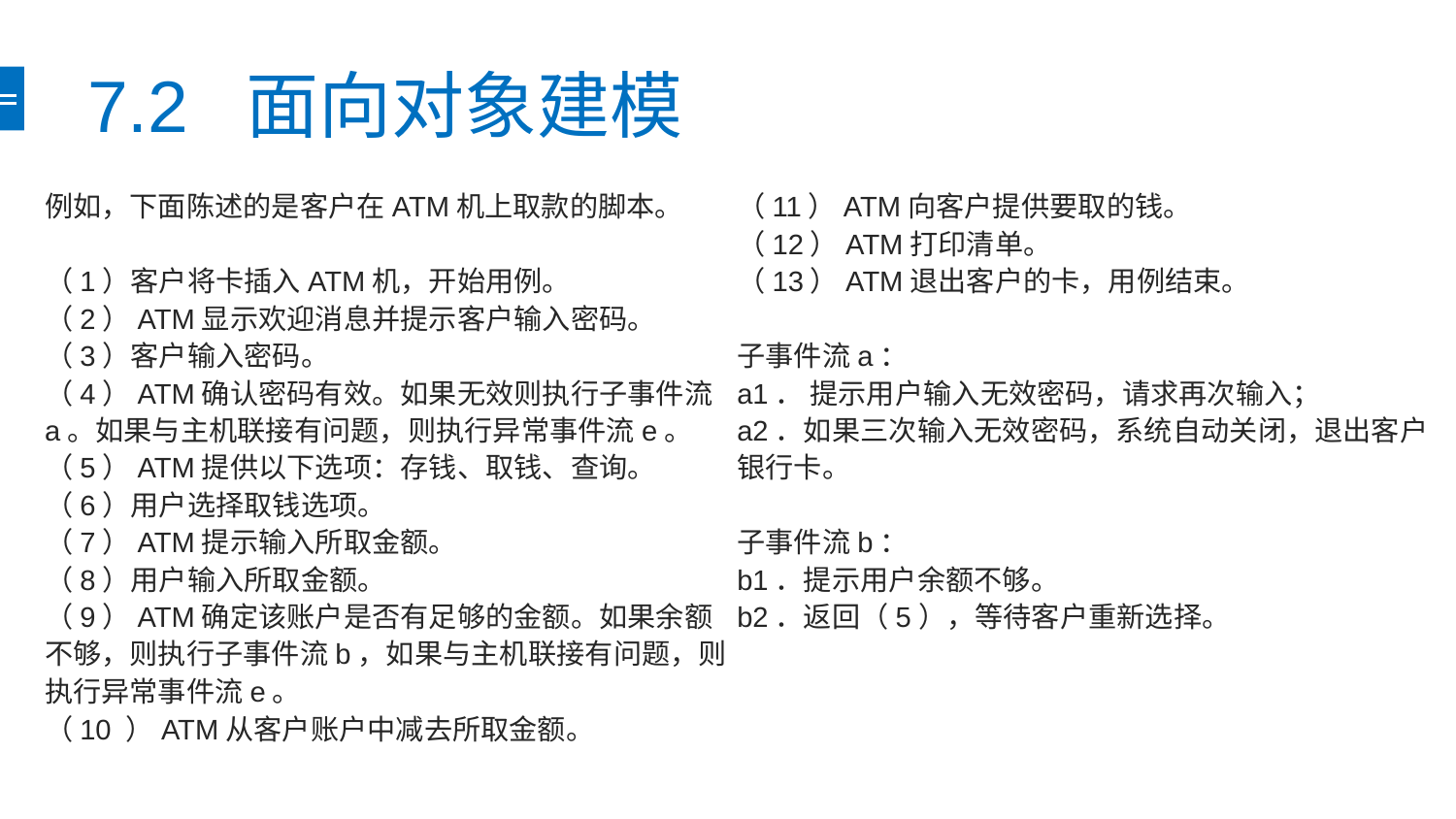

# 7.2  面向对象建模
例如，下面陈述的是客户在ATM机上取款的脚本。

（1）客户将卡插入ATM机，开始用例。
（2）ATM显示欢迎消息并提示客户输入密码。
（3）客户输入密码。
（4）ATM确认密码有效。如果无效则执行子事件流a。如果与主机联接有问题，则执行异常事件流e。
（5）ATM提供以下选项：存钱、取钱、查询。
（6）用户选择取钱选项。
（7）ATM提示输入所取金额。
（8）用户输入所取金额。
（9）ATM确定该账户是否有足够的金额。如果余额不够，则执行子事件流b，如果与主机联接有问题，则执行异常事件流e。
（10 ）ATM从客户账户中减去所取金额。
（11）ATM向客户提供要取的钱。
（12）ATM打印清单。
（13）ATM退出客户的卡，用例结束。

子事件流a：
a1． 提示用户输入无效密码，请求再次输入；
a2．如果三次输入无效密码，系统自动关闭，退出客户银行卡。

子事件流b：
b1．提示用户余额不够。
b2．返回（5），等待客户重新选择。